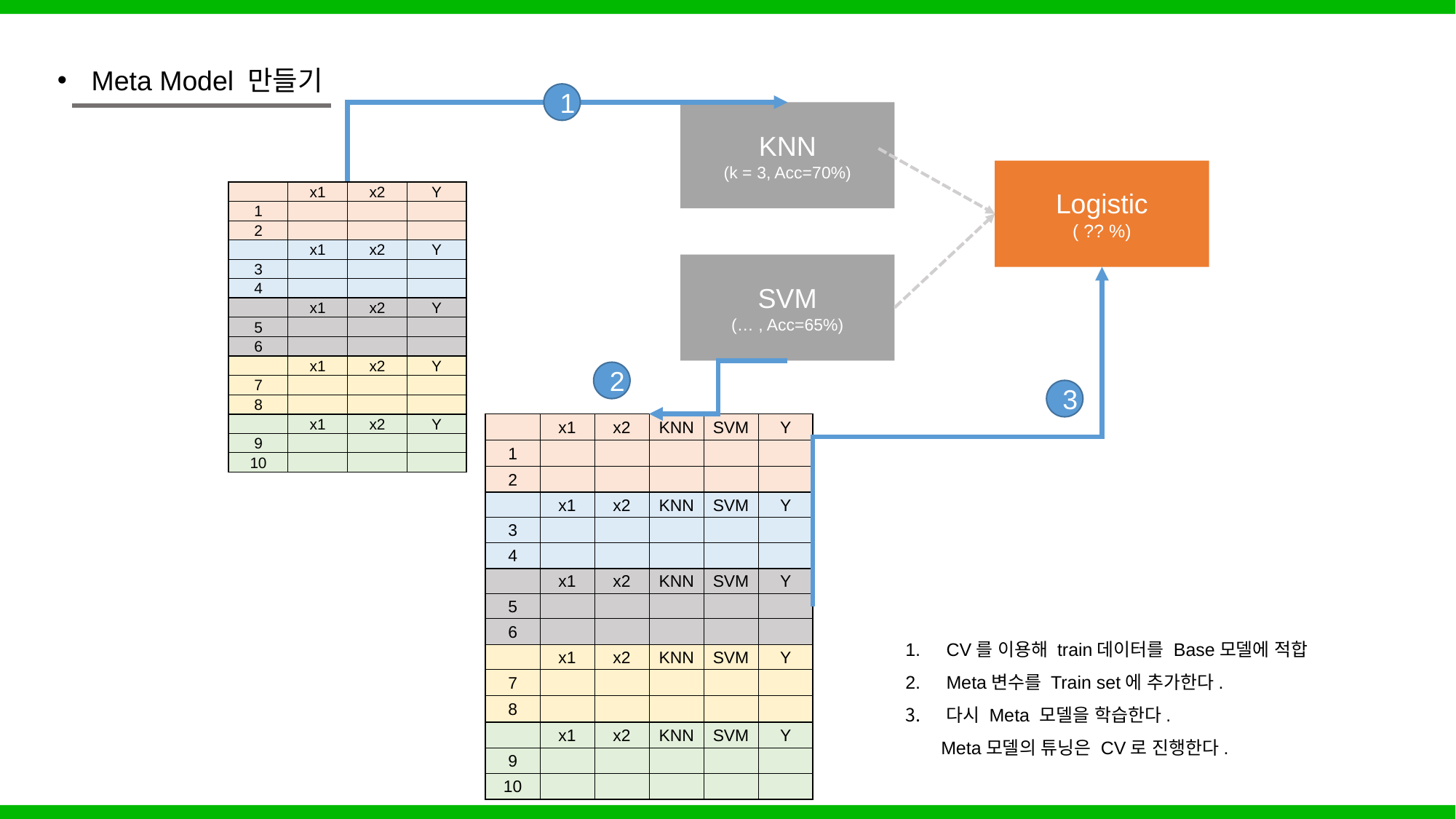

Meta Model 만들기
1
KNN
(k = 3, Acc=70%)
Logistic
( ?? %)
SVM
(… , Acc=65%)
|  | x1 | x2 | Y |
| --- | --- | --- | --- |
| 1 |  |  |  |
| 2 |  |  |  |
|  | x1 | x2 | Y |
| 3 |  |  |  |
| 4 |  |  |  |
|  | x1 | x2 | Y |
| 5 |  |  |  |
| 6 |  |  |  |
|  | x1 | x2 | Y |
| 7 |  |  |  |
| 8 |  |  |  |
|  | x1 | x2 | Y |
| 9 |  |  |  |
| 10 |  |  |  |
2
3
|  | x1 | x2 | KNN | SVM | Y |
| --- | --- | --- | --- | --- | --- |
| 1 |  |  |  |  |  |
| 2 |  |  |  |  |  |
|  | x1 | x2 | KNN | SVM | Y |
| 3 |  |  |  |  |  |
| 4 |  |  |  |  |  |
|  | x1 | x2 | KNN | SVM | Y |
| 5 |  |  |  |  |  |
| 6 |  |  |  |  |  |
|  | x1 | x2 | KNN | SVM | Y |
| 7 |  |  |  |  |  |
| 8 |  |  |  |  |  |
|  | x1 | x2 | KNN | SVM | Y |
| 9 |  |  |  |  |  |
| 10 |  |  |  |  |  |
CV를 이용해 train데이터를 Base모델에 적합
Meta변수를 Train set에 추가한다.
다시 Meta 모델을 학습한다.
       Meta모델의 튜닝은 CV로 진행한다.